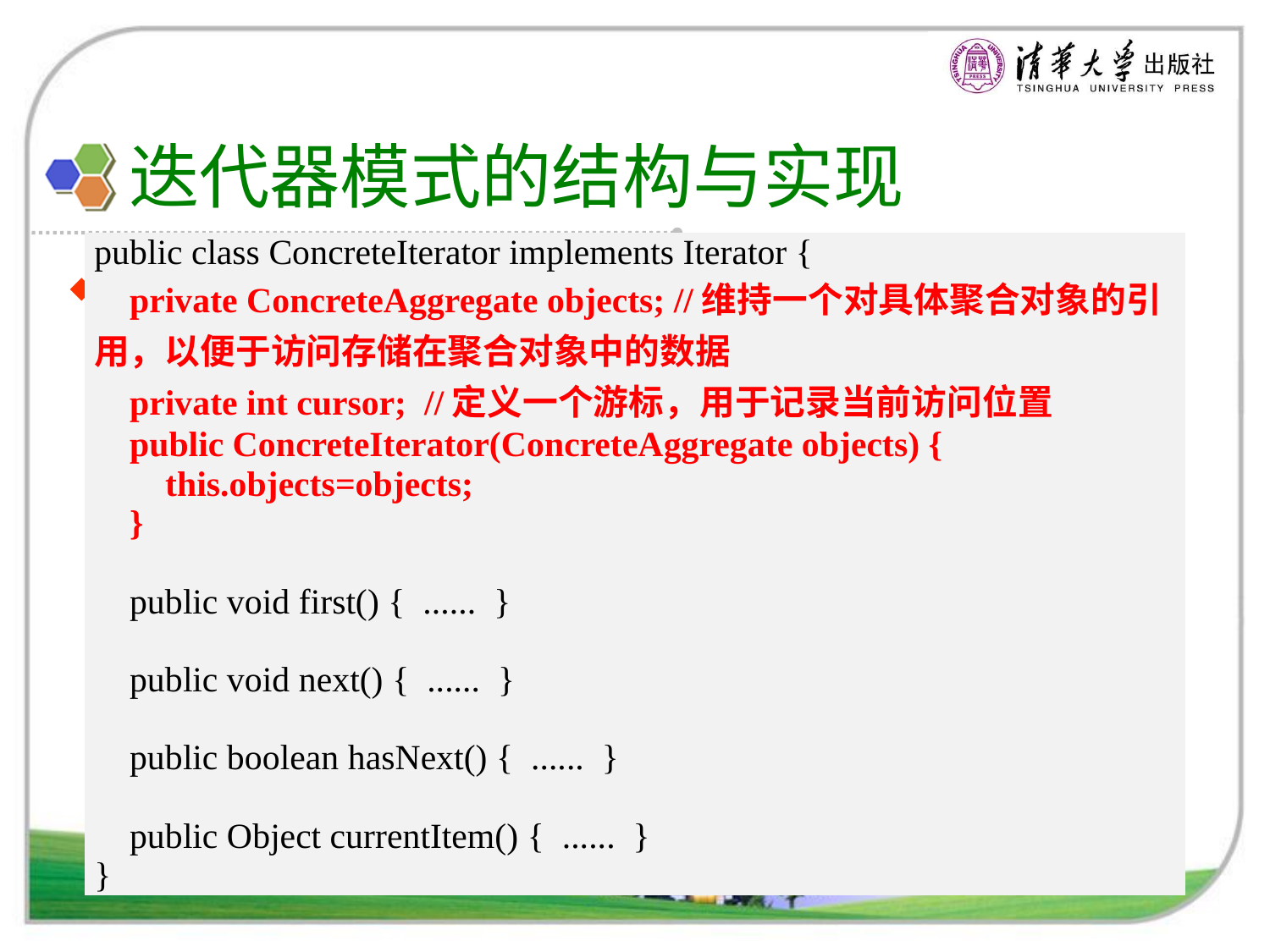

# 迭代器模式的结构与实现
| public class ConcreteIterator implements Iterator { private ConcreteAggregate objects; //维持一个对具体聚合对象的引用，以便于访问存储在聚合对象中的数据 private int cursor; //定义一个游标，用于记录当前访问位置 public ConcreteIterator(ConcreteAggregate objects) { this.objects=objects; } public void first() { ...... } public void next() { ...... } public boolean hasNext() { ...... } public Object currentItem() { ...... } } |
| --- |
迭代器模式的实现
典型的具体迭代器代码：